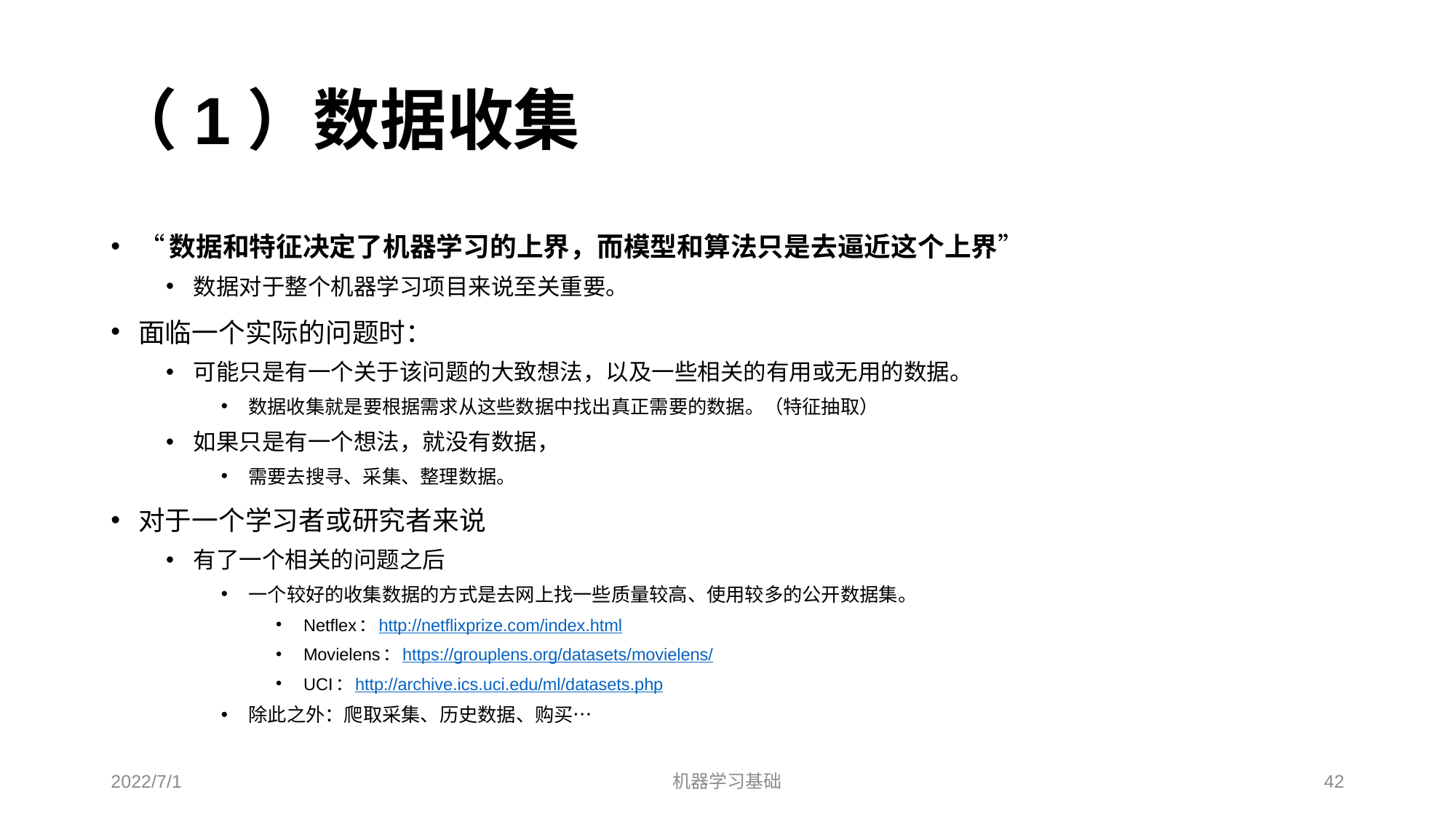

# （1）数据收集
“数据和特征决定了机器学习的上界，而模型和算法只是去逼近这个上界”
数据对于整个机器学习项目来说至关重要。
面临一个实际的问题时：
可能只是有一个关于该问题的大致想法，以及一些相关的有用或无用的数据。
数据收集就是要根据需求从这些数据中找出真正需要的数据。（特征抽取）
如果只是有一个想法，就没有数据，
需要去搜寻、采集、整理数据。
对于一个学习者或研究者来说
有了一个相关的问题之后
一个较好的收集数据的方式是去网上找一些质量较高、使用较多的公开数据集。
Netflex：http://netflixprize.com/index.html
Movielens：https://grouplens.org/datasets/movielens/
UCI：http://archive.ics.uci.edu/ml/datasets.php
除此之外：爬取采集、历史数据、购买…
2022/7/1
机器学习基础
42